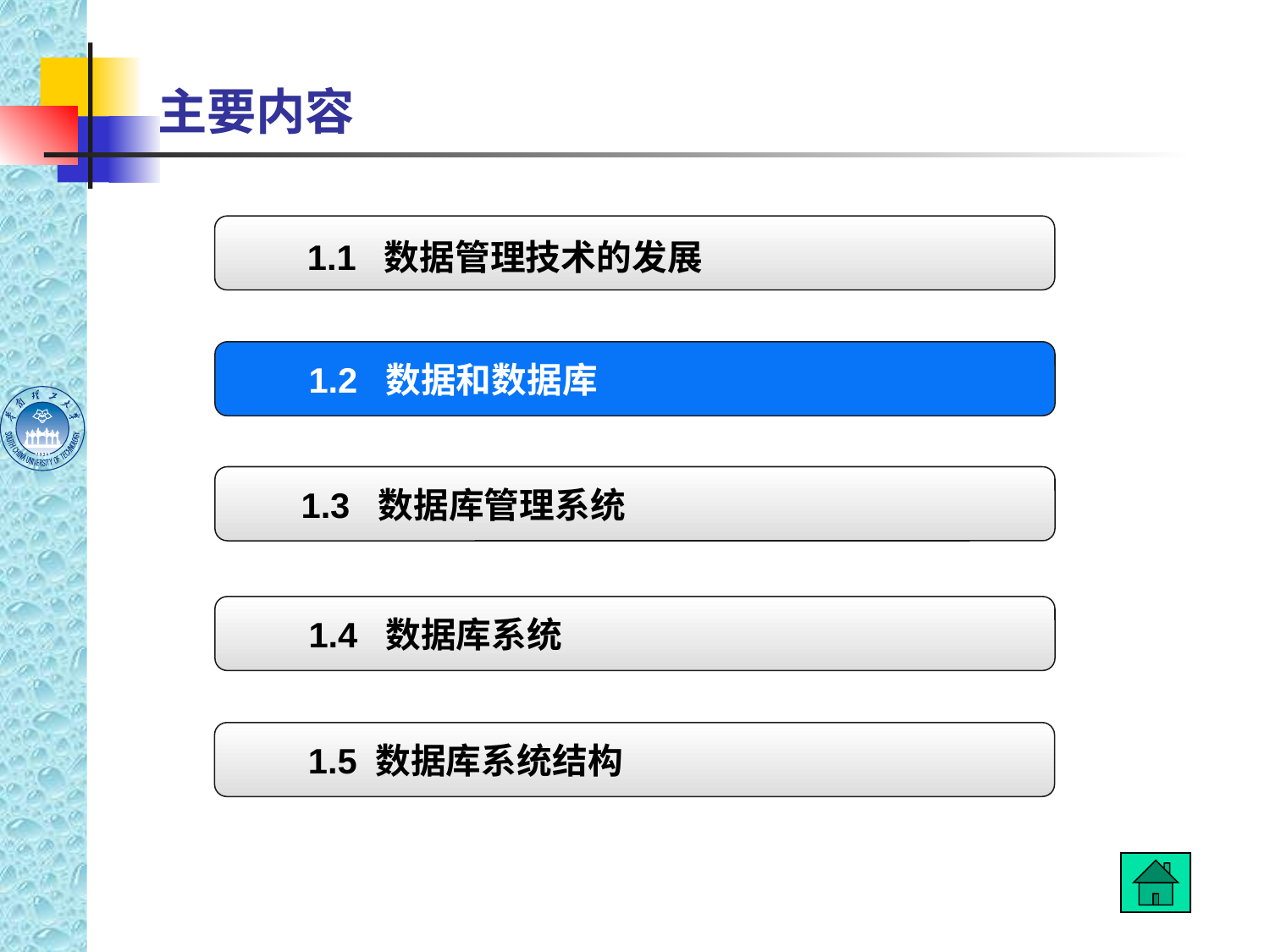

# 主要内容

1.1  数据管理技术的发展

1.2  数据和数据库

1.3  数据库管理系统

1.4  数据库系统

1.5 数据库系统结构